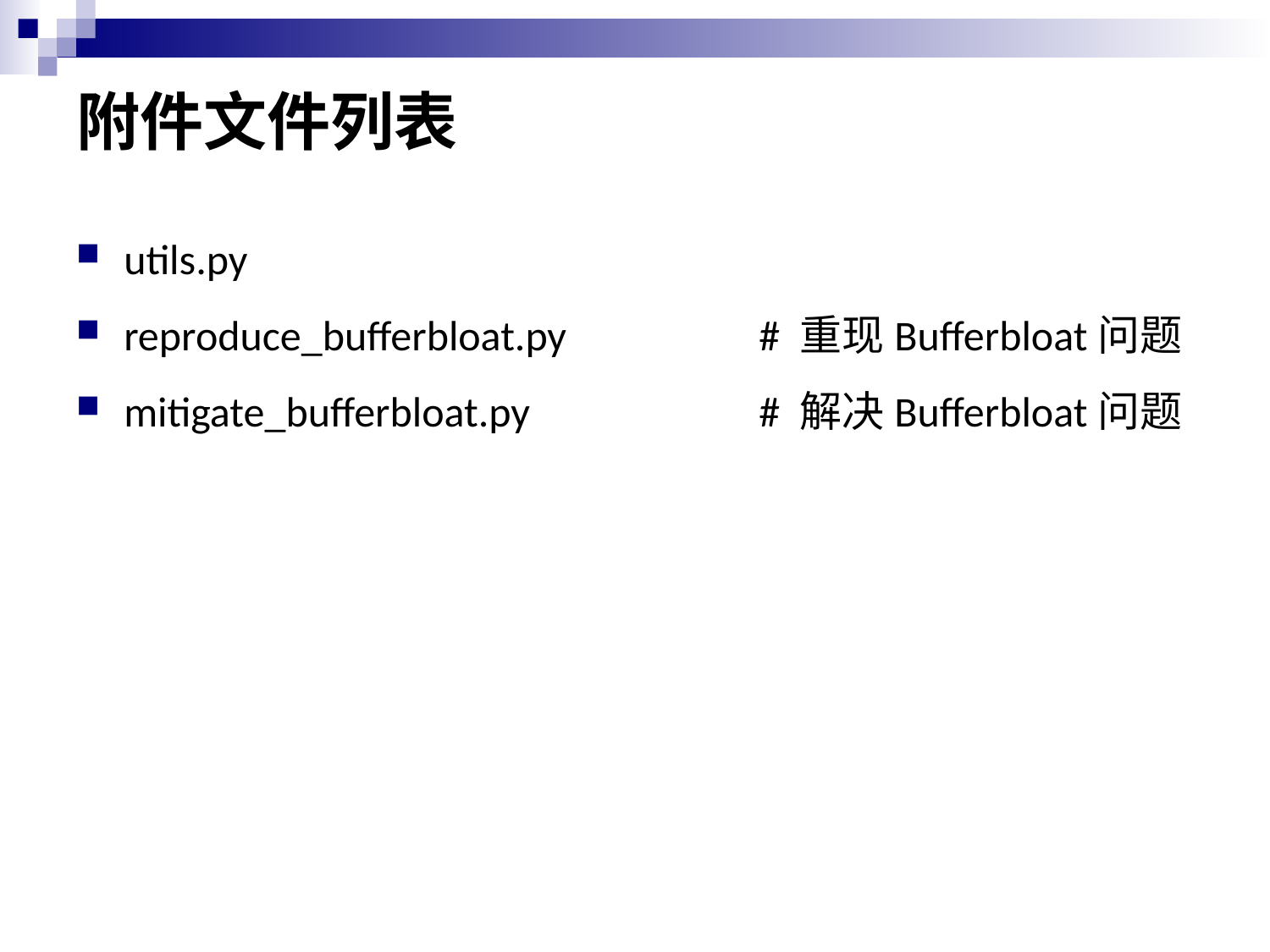

# 附件文件列表
utils.py
reproduce_bufferbloat.py		# 重现Bufferbloat问题
mitigate_bufferbloat.py		# 解决Bufferbloat问题

32